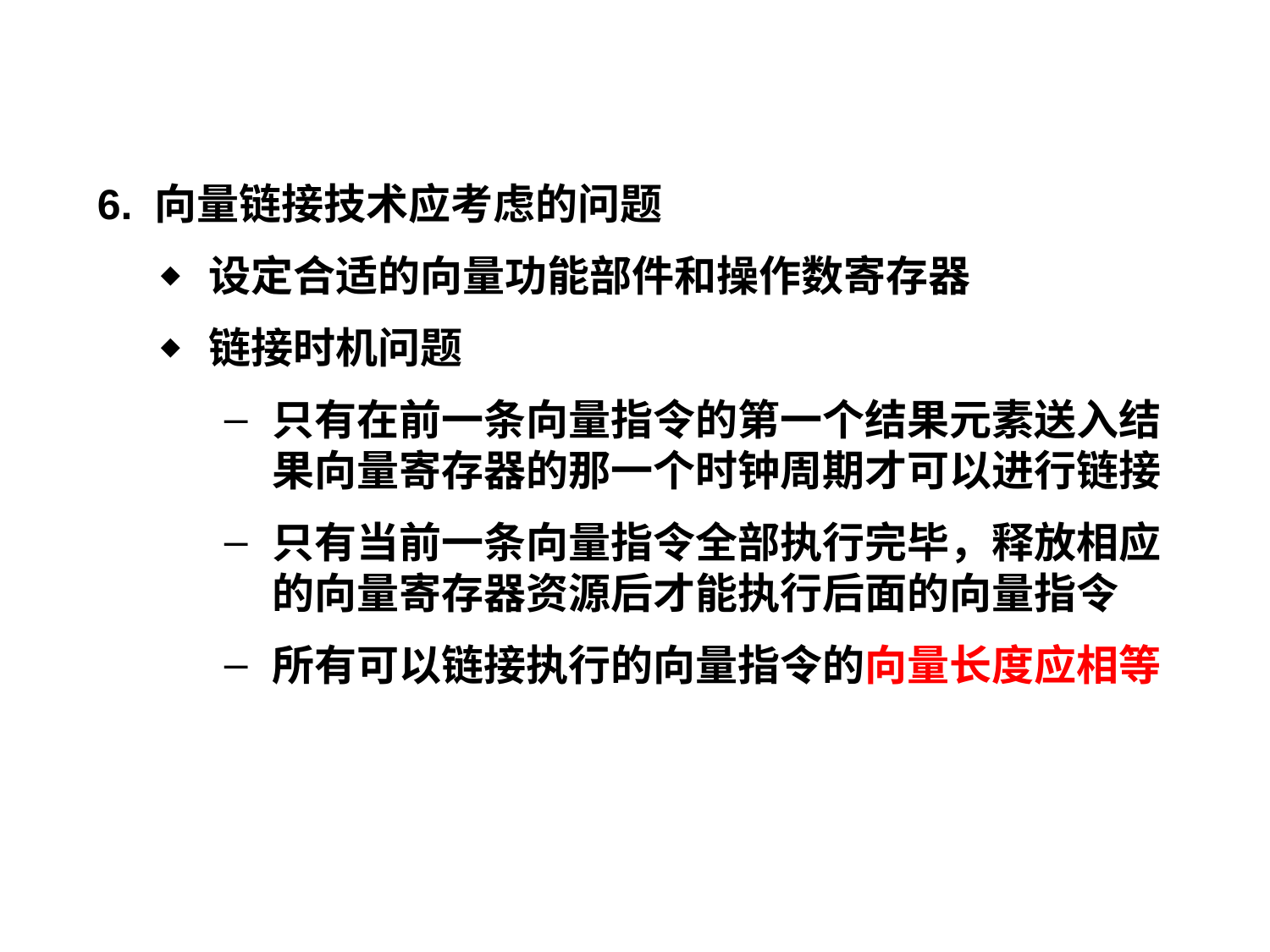

6. 向量链接技术应考虑的问题
设定合适的向量功能部件和操作数寄存器
链接时机问题
只有在前一条向量指令的第一个结果元素送入结果向量寄存器的那一个时钟周期才可以进行链接
只有当前一条向量指令全部执行完毕，释放相应的向量寄存器资源后才能执行后面的向量指令
所有可以链接执行的向量指令的向量长度应相等